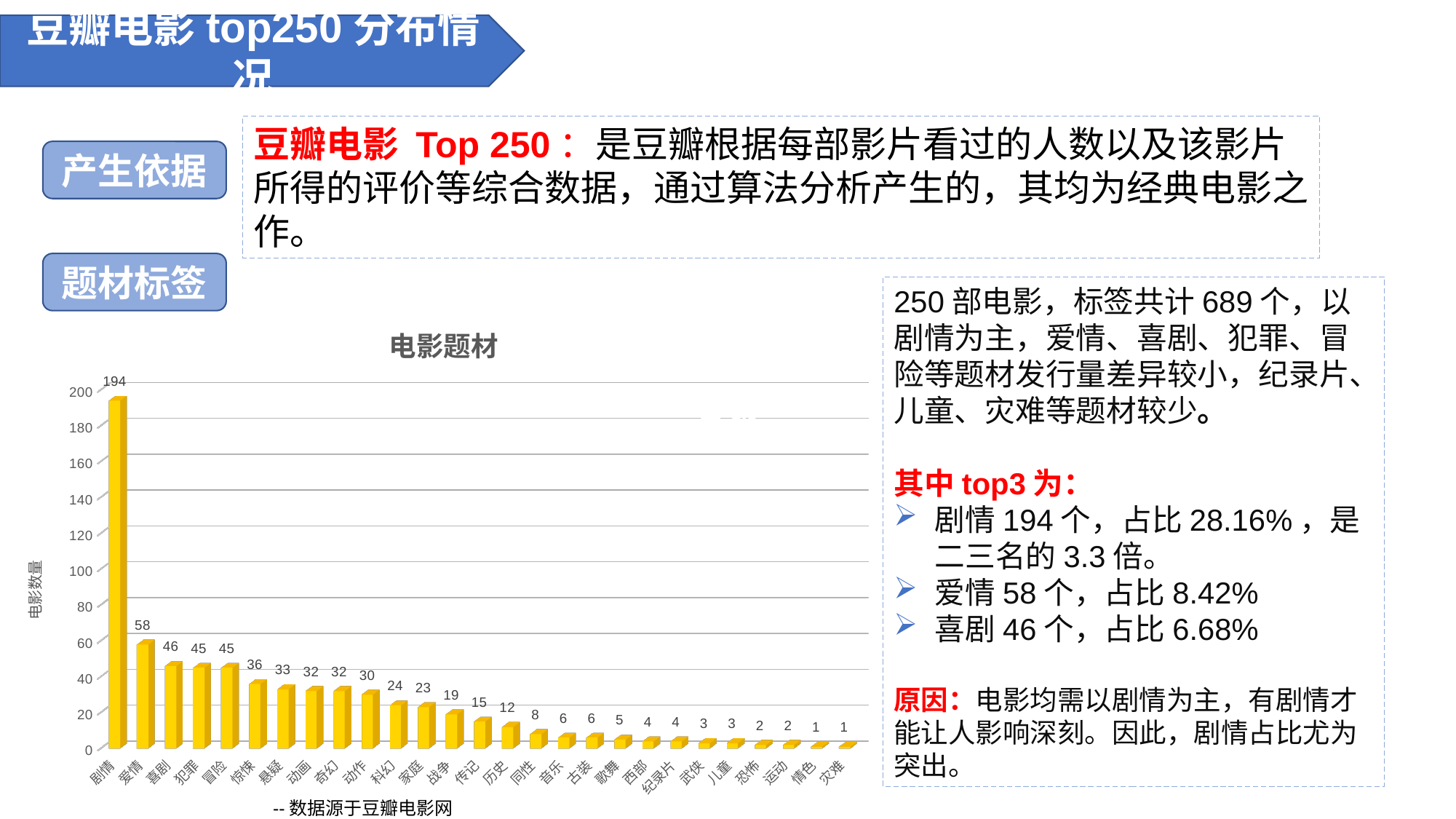

豆瓣电影top250分布情况
豆瓣电影 Top 250：是豆瓣根据每部影片看过的人数以及该影片所得的评价等综合数据，通过算法分析产生的，其均为经典电影之作。
产生依据
题材标签
250部电影，标签共计689个，以剧情为主，爱情、喜剧、犯罪、冒险等题材发行量差异较小，纪录片、儿童、灾难等题材较少。

其中top3为：
剧情194个，占比28.16%，是二三名的3.3倍。
爱情58个，占比8.42%
喜剧46个，占比6.68%

原因：电影均需以剧情为主，有剧情才能让人影响深刻。因此，剧情占比尤为突出。

[unsupported chart]

目 录
--数据源于豆瓣电影网